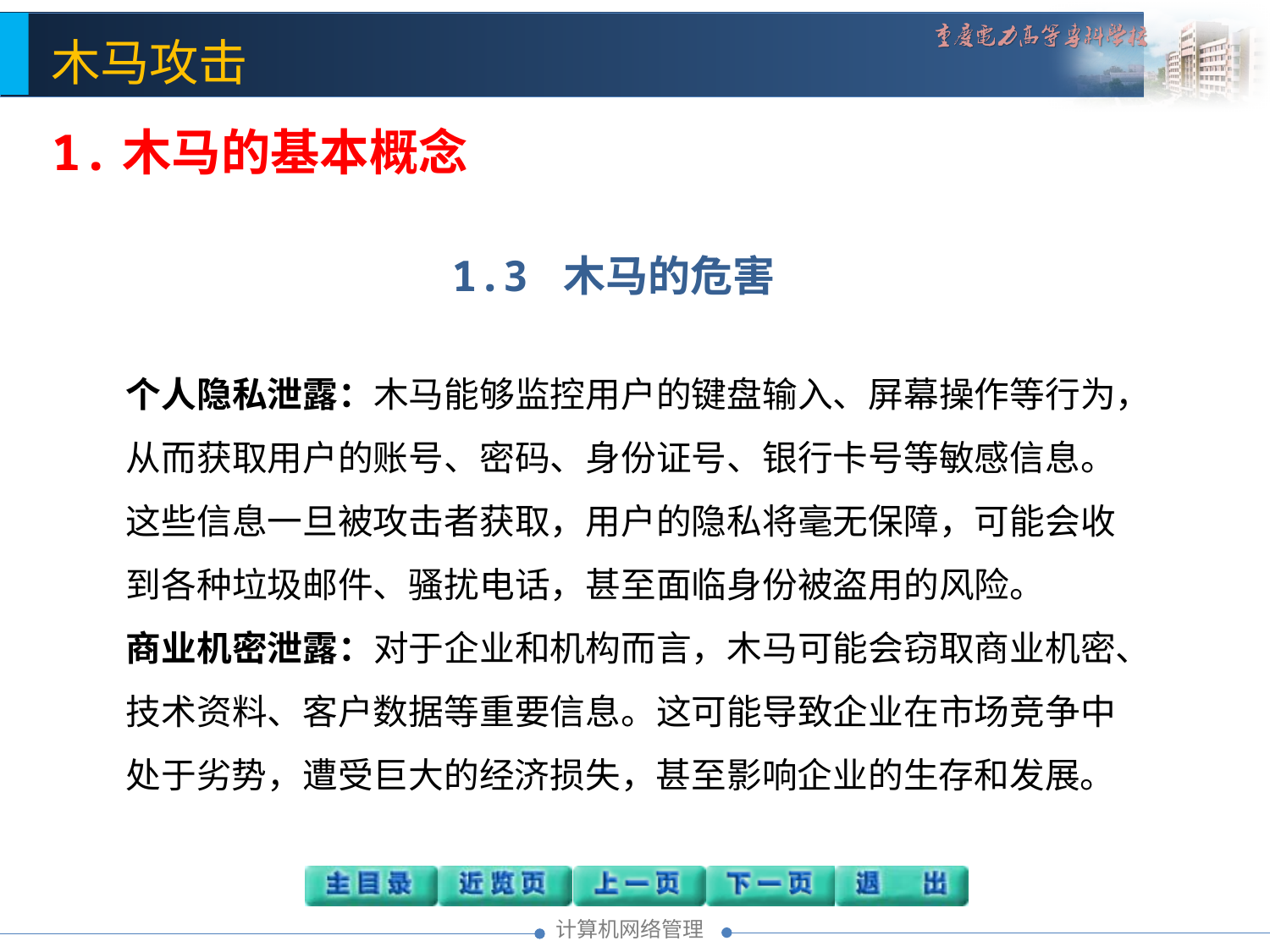

1.木马的基本概念
1.3 木马的危害
个人隐私泄露：木马能够监控用户的键盘输入、屏幕操作等行为，从而获取用户的账号、密码、身份证号、银行卡号等敏感信息。这些信息一旦被攻击者获取，用户的隐私将毫无保障，可能会收到各种垃圾邮件、骚扰电话，甚至面临身份被盗用的风险。
商业机密泄露：对于企业和机构而言，木马可能会窃取商业机密、技术资料、客户数据等重要信息。这可能导致企业在市场竞争中处于劣势，遭受巨大的经济损失，甚至影响企业的生存和发展。